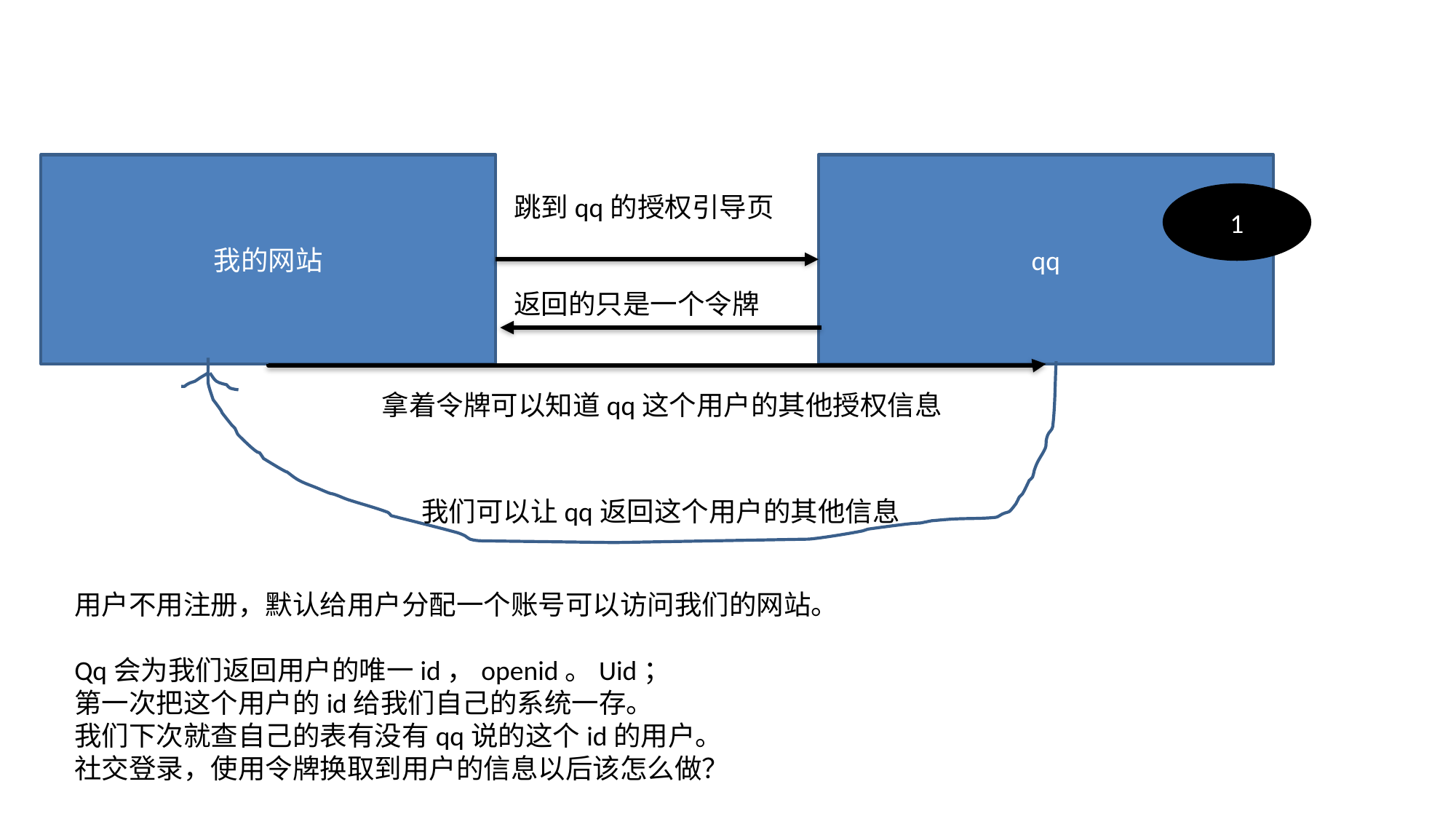

我的网站
qq
跳到qq的授权引导页
1
返回的只是一个令牌

拿着令牌可以知道qq这个用户的其他授权信息
我们可以让qq返回这个用户的其他信息
用户不用注册，默认给用户分配一个账号可以访问我们的网站。

Qq会为我们返回用户的唯一id，openid。Uid；
第一次把这个用户的id给我们自己的系统一存。
我们下次就查自己的表有没有qq说的这个id的用户。
社交登录，使用令牌换取到用户的信息以后该怎么做？